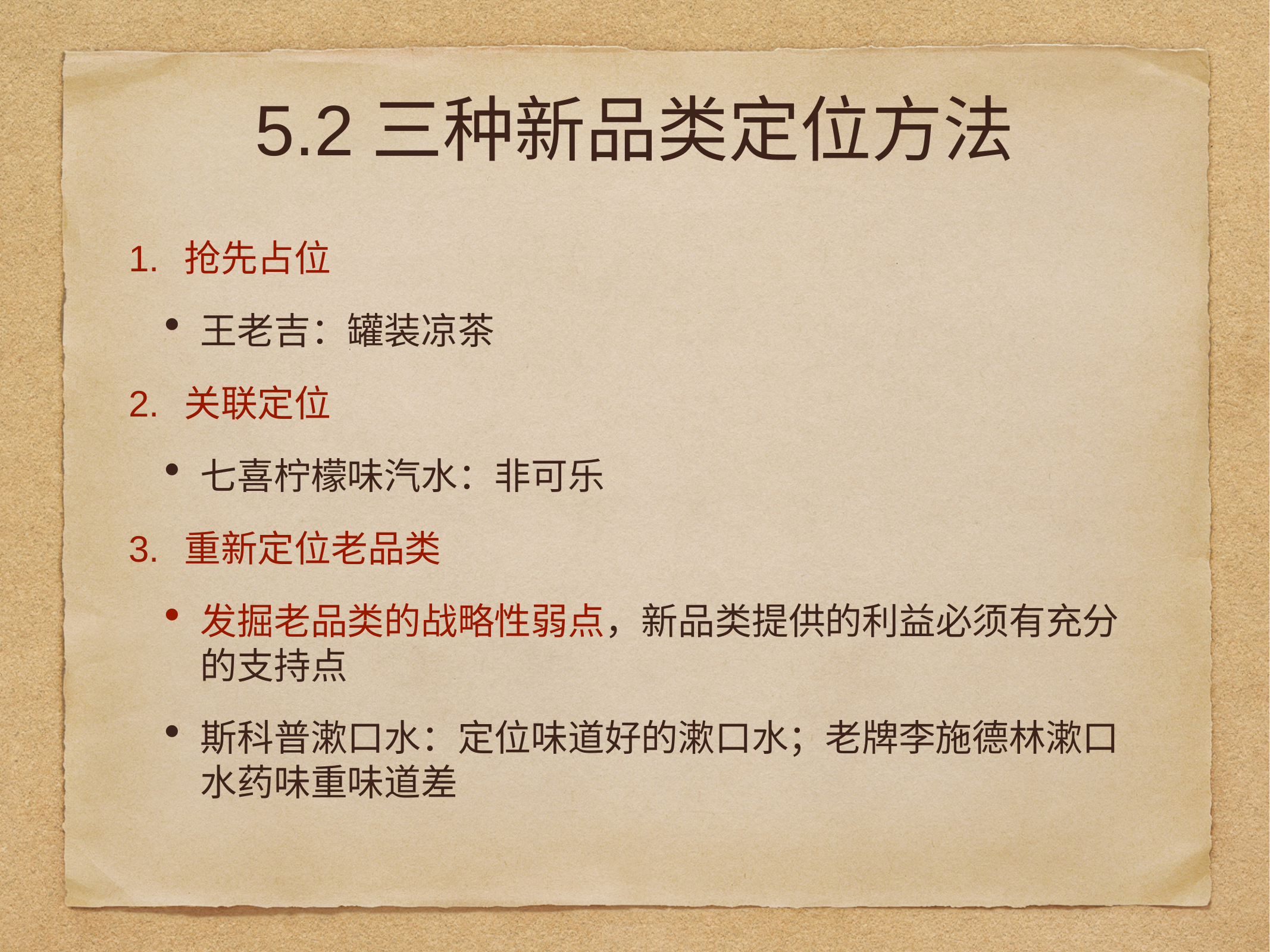

# 5.2三种新品类定位方法
抢先占位
王老吉：罐装凉茶
关联定位
七喜柠檬味汽水：非可乐
重新定位老品类
发掘老品类的战略性弱点，新品类提供的利益必须有充分的支持点
斯科普漱口水：定位味道好的漱口水；老牌李施德林漱口水药味重味道差